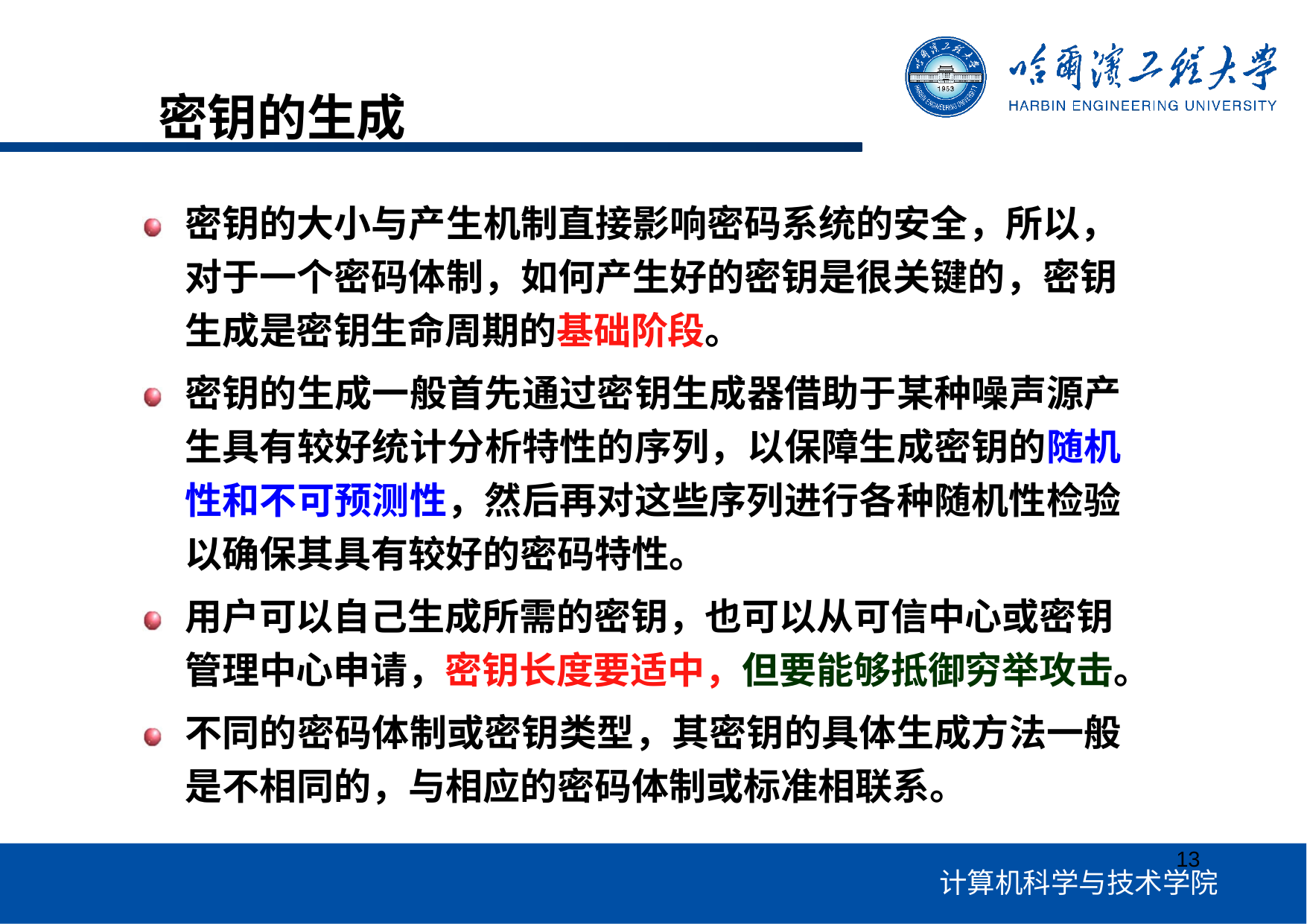

# 密钥的生成
密钥的大小与产生机制直接影响密码系统的安全，所以， 对于一个密码体制，如何产生好的密钥是很关键的，密钥 生成是密钥生命周期的基础阶段。
密钥的生成一般首先通过密钥生成器借助于某种噪声源产 生具有较好统计分析特性的序列，以保障生成密钥的随机 性和不可预测性，然后再对这些序列进行各种随机性检验 以确保其具有较好的密码特性。
用户可以自己生成所需的密钥，也可以从可信中心或密钥 管理中心申请，密钥长度要适中，但要能够抵御穷举攻击。
不同的密码体制或密钥类型，其密钥的具体生成方法一般 是不相同的，与相应的密码体制或标准相联系。

13